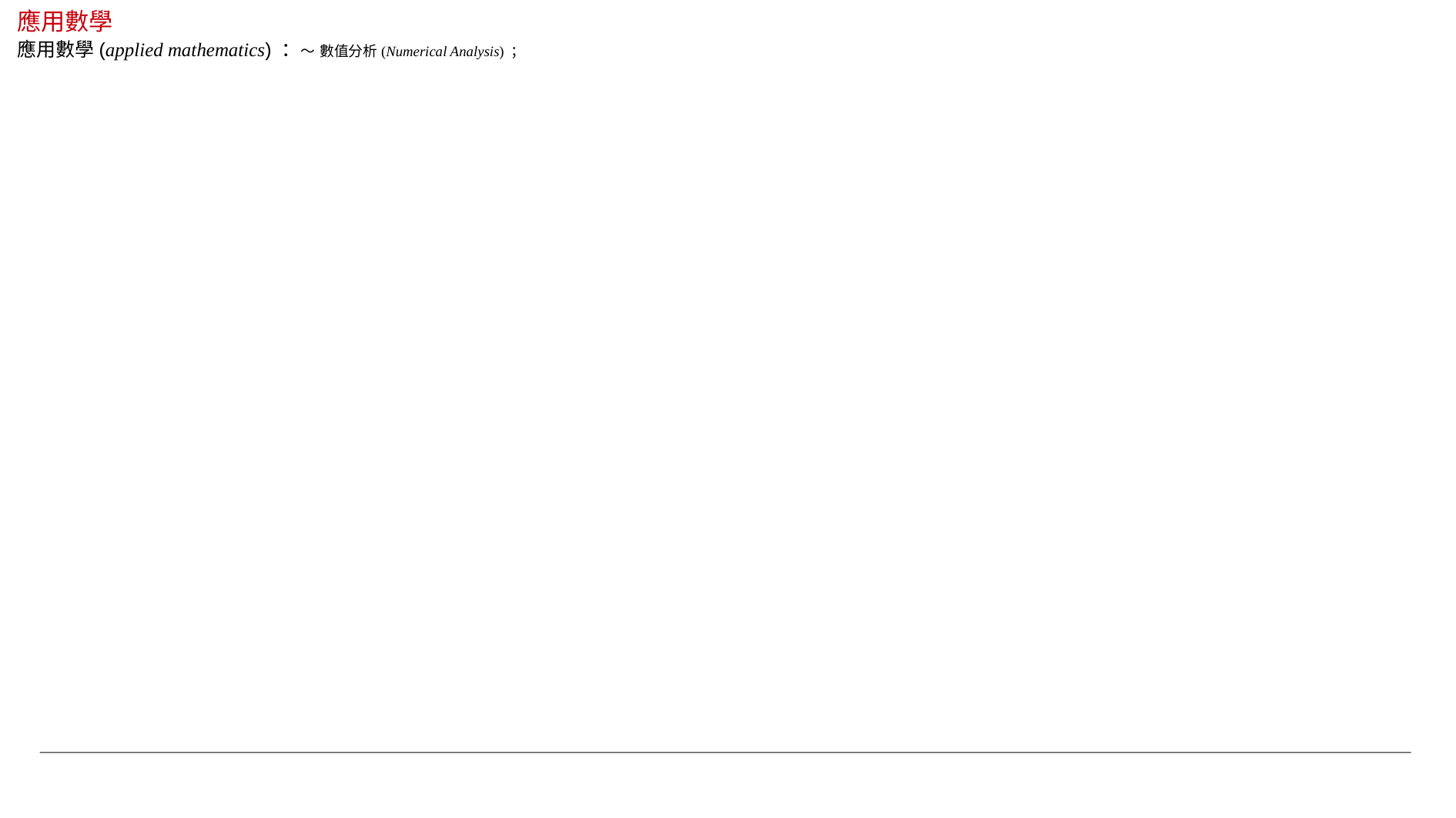

應用數學
應用數學(applied mathematics) ：～ 數值分析(Numerical Analysis) ；